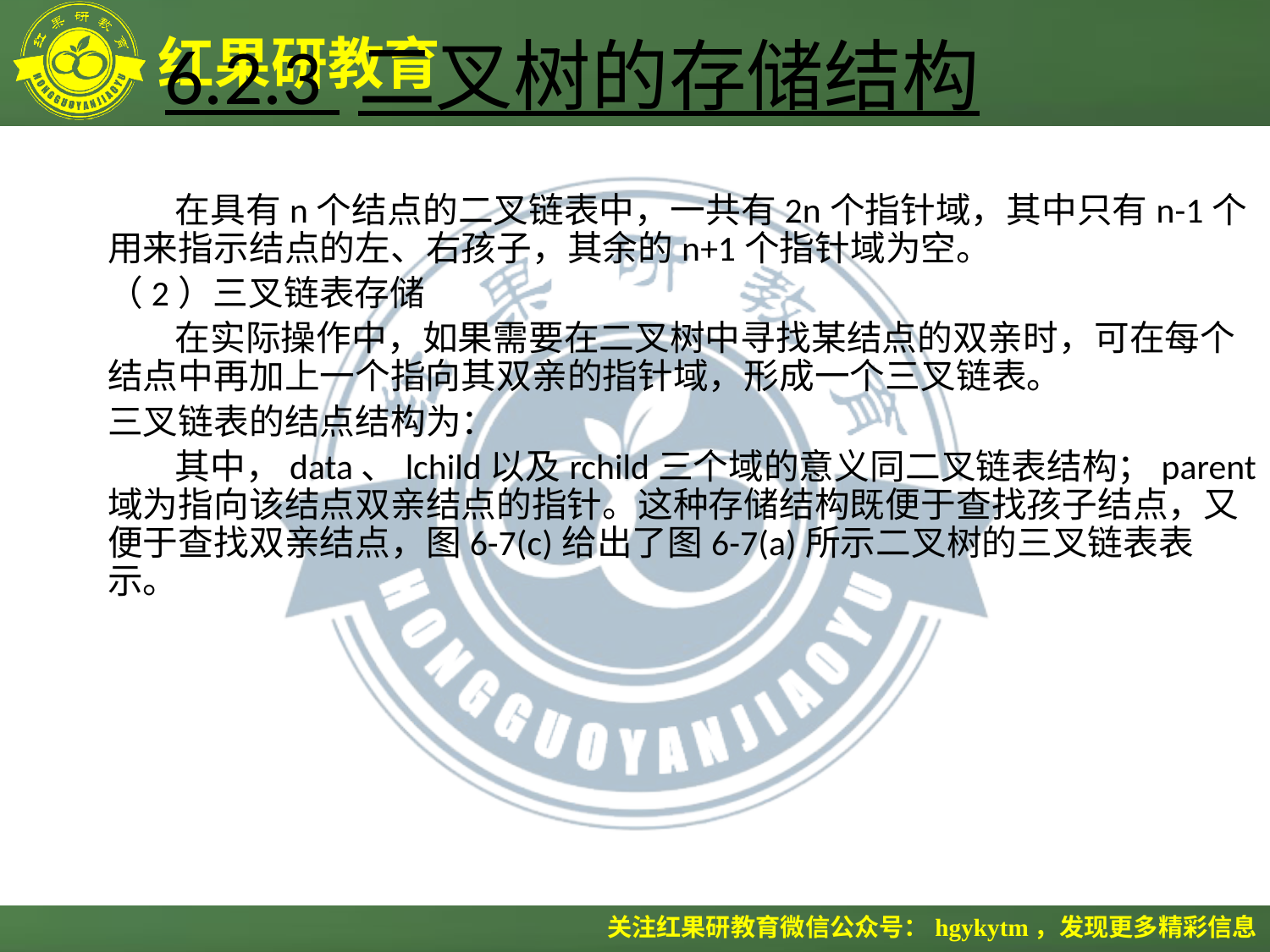

# 6.2.3 二叉树的存储结构
   　在具有n个结点的二叉链表中，一共有2n个指针域，其中只有n-1个用来指示结点的左、右孩子，其余的n+1个指针域为空。
（2）三叉链表存储
   　在实际操作中，如果需要在二叉树中寻找某结点的双亲时，可在每个结点中再加上一个指向其双亲的指针域，形成一个三叉链表。
三叉链表的结点结构为：
   　其中，data、lchild以及rchild三个域的意义同二叉链表结构；parent域为指向该结点双亲结点的指针。这种存储结构既便于查找孩子结点，又便于查找双亲结点，图6-7(c)给出了图6-7(a)所示二叉树的三叉链表表示。